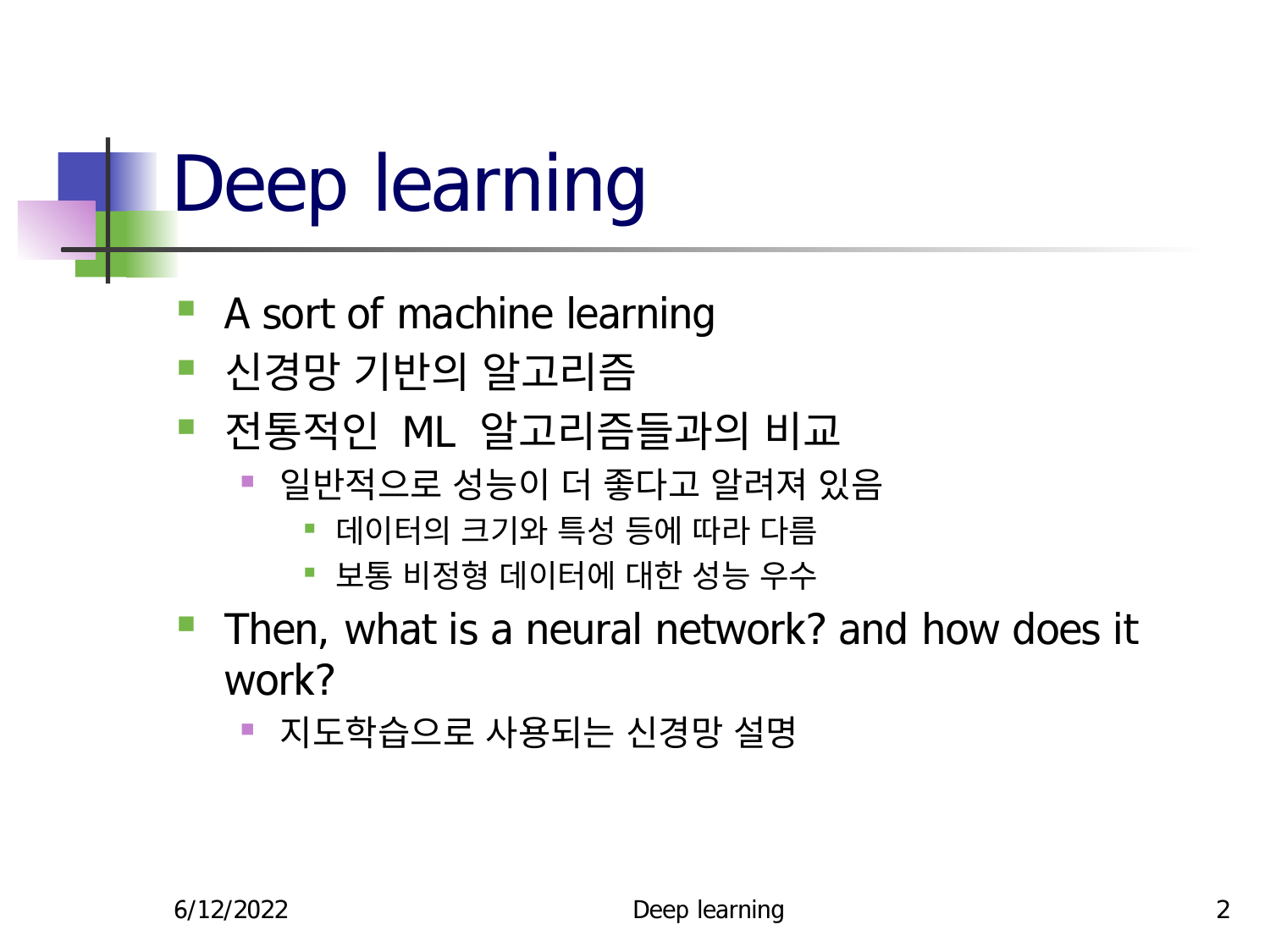

# Deep learning
A sort of machine learning
신경망 기반의 알고리즘
전통적인 ML 알고리즘들과의 비교
일반적으로 성능이 더 좋다고 알려져 있음
데이터의 크기와 특성 등에 따라 다름
보통 비정형 데이터에 대한 성능 우수
Then, what is a neural network? and how does it work?
지도학습으로 사용되는 신경망 설명
6/12/2022
Deep learning
2